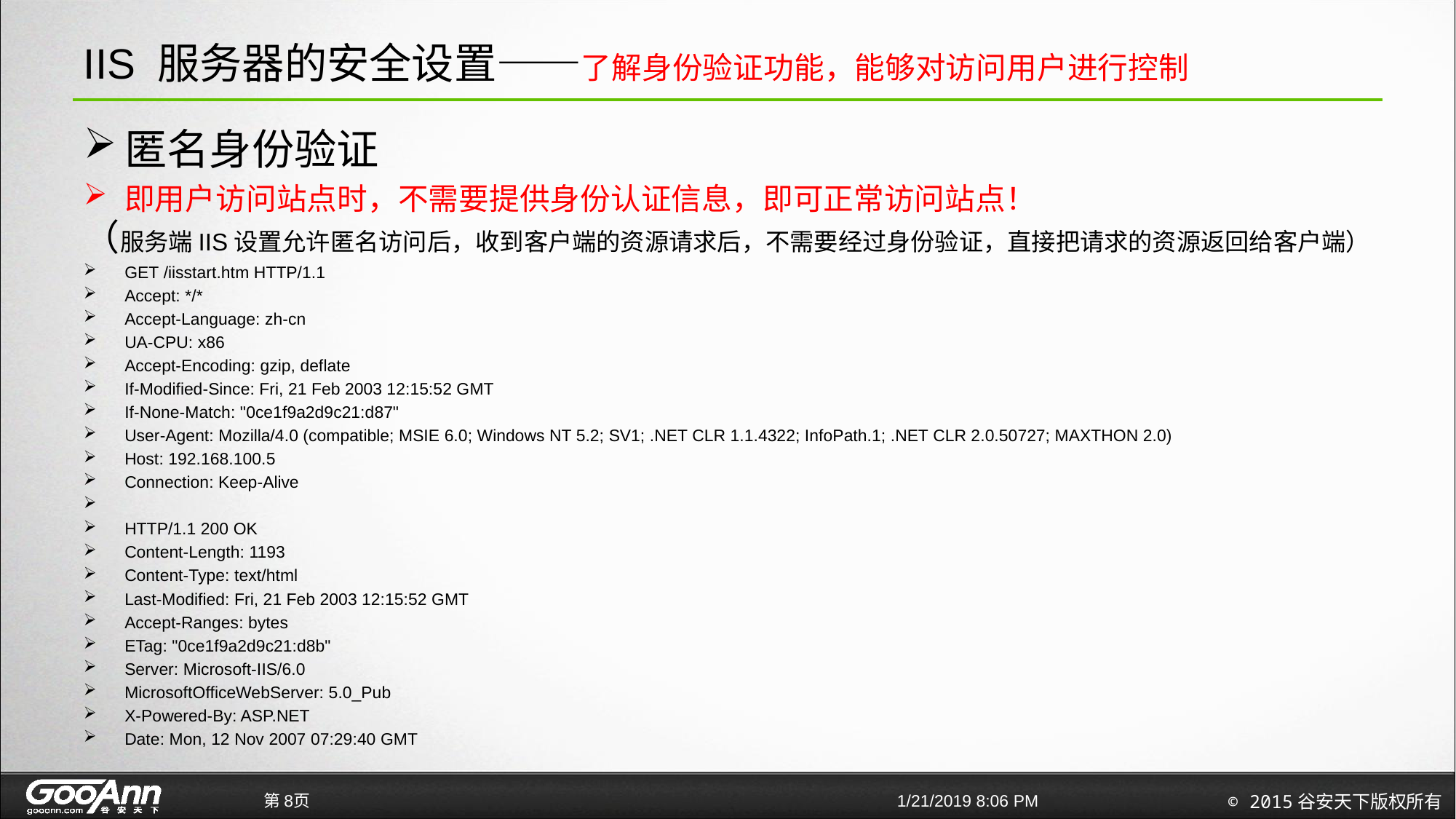

# IIS 服务器的安全设置——了解身份验证功能，能够对访问用户进行控制
匿名身份验证
即用户访问站点时，不需要提供身份认证信息，即可正常访问站点！
（服务端IIS设置允许匿名访问后，收到客户端的资源请求后，不需要经过身份验证，直接把请求的资源返回给客户端）
GET /iisstart.htm HTTP/1.1
Accept: */*
Accept-Language: zh-cn
UA-CPU: x86
Accept-Encoding: gzip, deflate
If-Modified-Since: Fri, 21 Feb 2003 12:15:52 GMT
If-None-Match: "0ce1f9a2d9c21:d87"
User-Agent: Mozilla/4.0 (compatible; MSIE 6.0; Windows NT 5.2; SV1; .NET CLR 1.1.4322; InfoPath.1; .NET CLR 2.0.50727; MAXTHON 2.0)
Host: 192.168.100.5
Connection: Keep-Alive

HTTP/1.1 200 OK
Content-Length: 1193
Content-Type: text/html
Last-Modified: Fri, 21 Feb 2003 12:15:52 GMT
Accept-Ranges: bytes
ETag: "0ce1f9a2d9c21:d8b"
Server: Microsoft-IIS/6.0
MicrosoftOfficeWebServer: 5.0_Pub
X-Powered-By: ASP.NET
Date: Mon, 12 Nov 2007 07:29:40 GMT